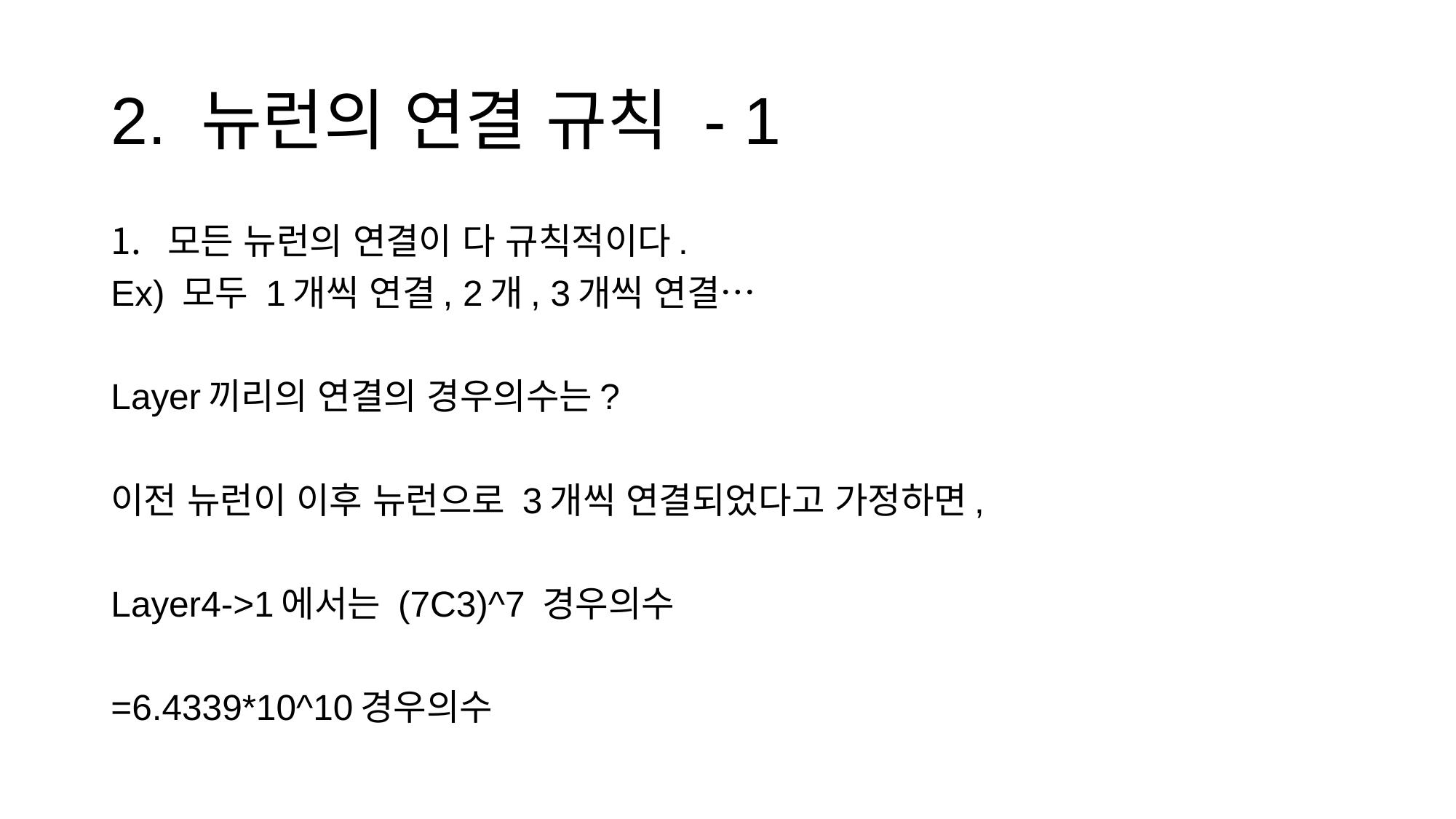

# 2. 뉴런의 연결 규칙 - 1
모든 뉴런의 연결이 다 규칙적이다.
Ex) 모두 1개씩 연결, 2개, 3개씩 연결…

Layer끼리의 연결의 경우의수는?

이전 뉴런이 이후 뉴런으로 3개씩 연결되었다고 가정하면,

Layer4->1에서는 (7C3)^7 경우의수

=6.4339*10^10경우의수